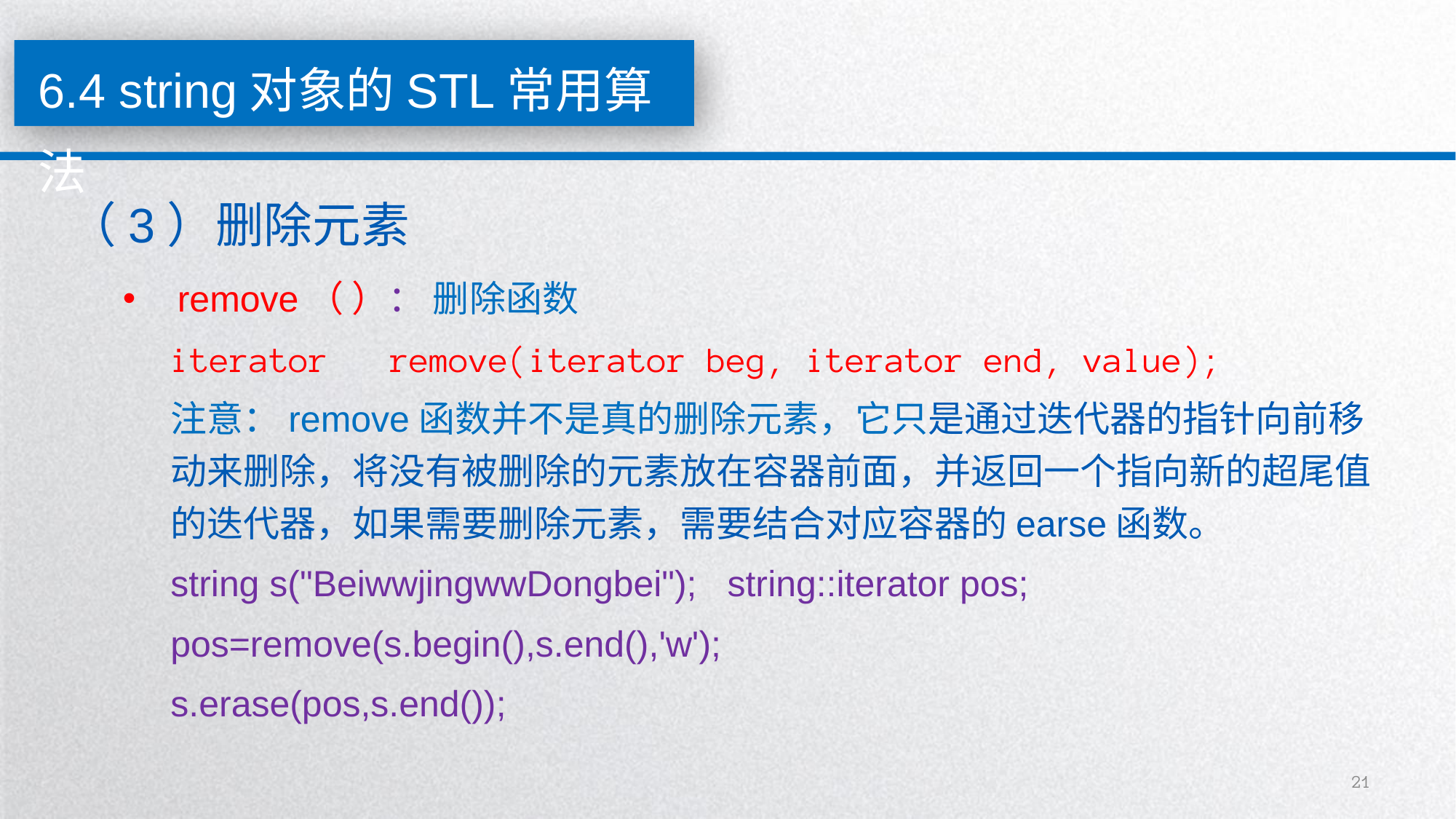

6.4 string对象的STL常用算法
（3）删除元素
remove（ ）： 删除函数
iterator      remove(iterator beg, iterator end, value);
注意：remove函数并不是真的删除元素，它只是通过迭代器的指针向前移动来删除，将没有被删除的元素放在容器前面，并返回一个指向新的超尾值的迭代器，如果需要删除元素，需要结合对应容器的earse函数。
string s("BeiwwjingwwDongbei");   string::iterator pos;
pos=remove(s.begin(),s.end(),'w');
s.erase(pos,s.end());
21